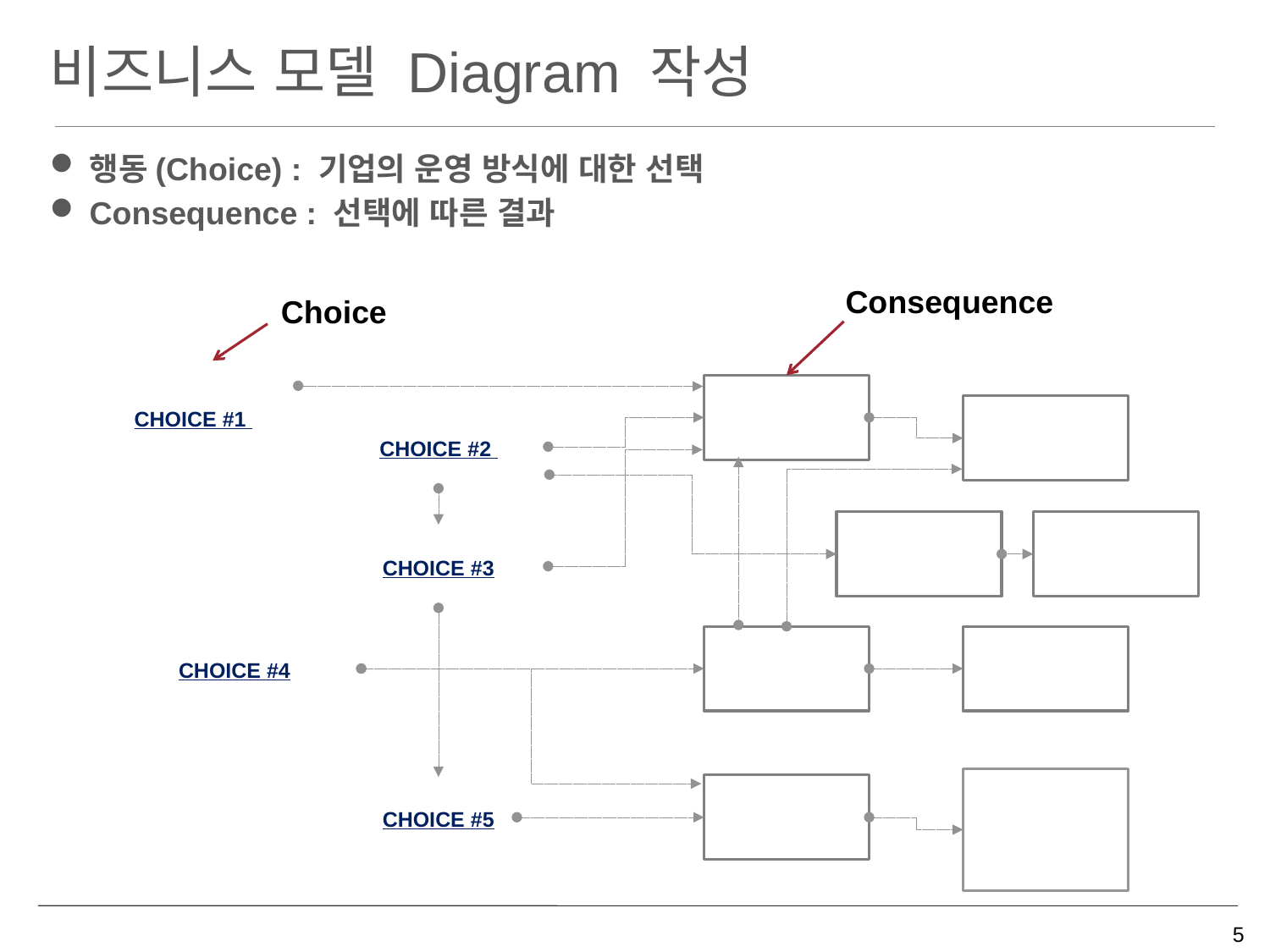

# 비즈니스 모델 Diagram 작성
행동(Choice) : 기업의 운영 방식에 대한 선택
Consequence : 선택에 따른 결과
Consequence
Choice
CHOICE #1

CHOICE #2

CHOICE #3
CHOICE #4

CHOICE #5